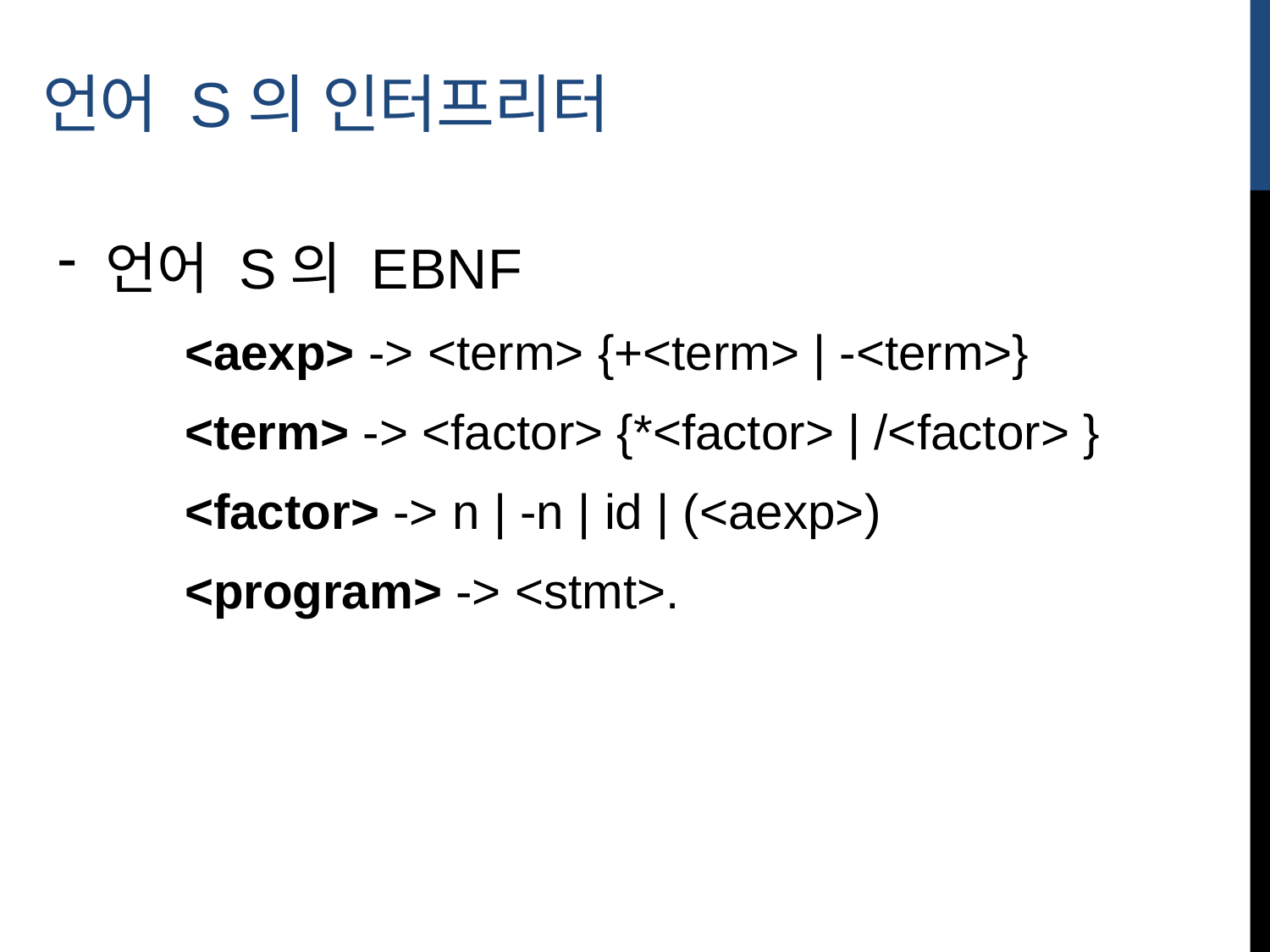

# 언어 S의 인터프리터
언어 S의 EBNF
	<aexp> -> <term> {+<term> | -<term>}
 	<term> -> <factor> {*<factor> | /<factor> }
	<factor> -> n | -n | id | (<aexp>)
	<program> -> <stmt>.